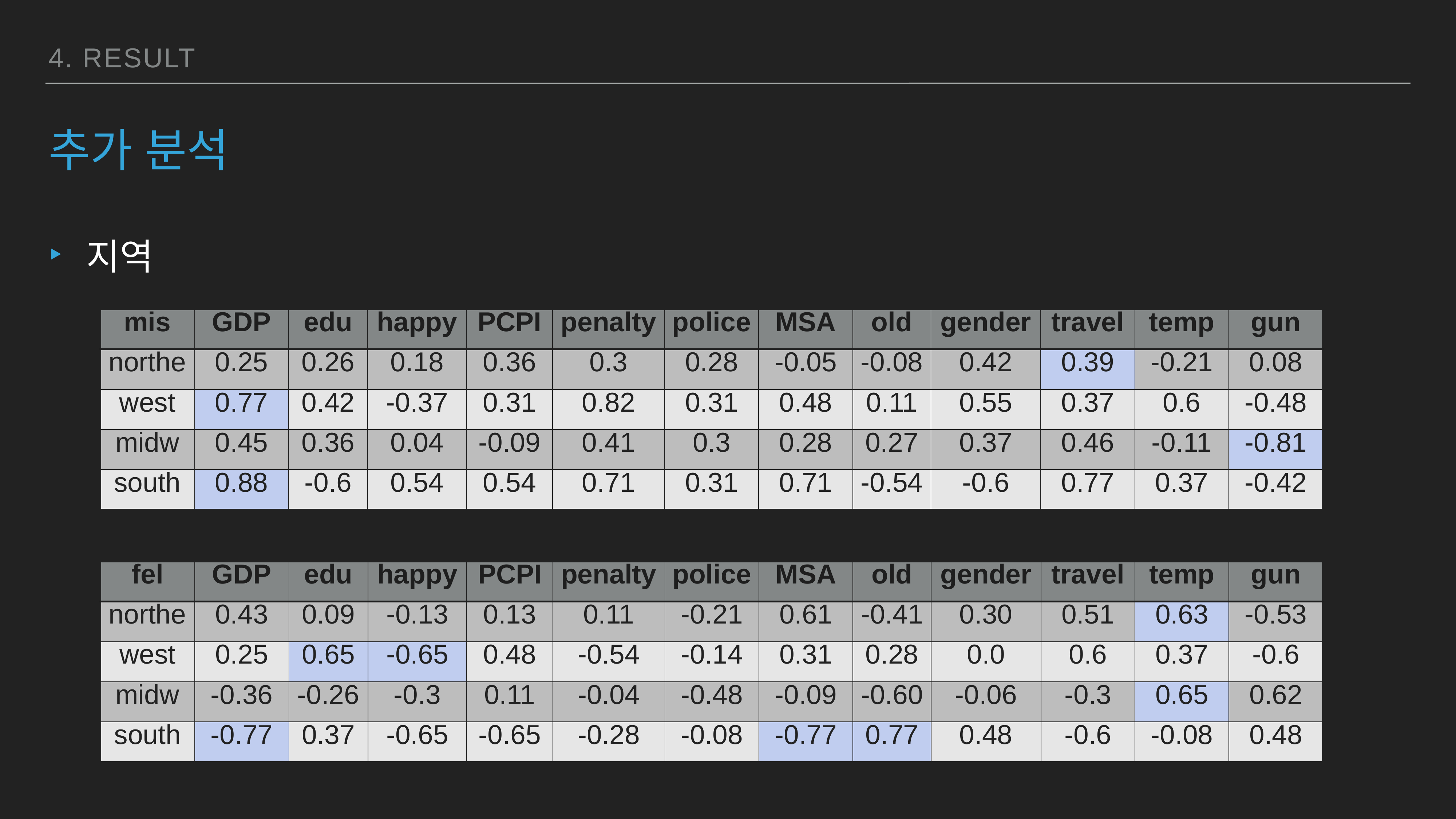

4. Result
# 추가 분석
지역

| mis | GDP | edu | happy | PCPI | penalty | police | MSA | old | gender | travel | temp | gun |
| --- | --- | --- | --- | --- | --- | --- | --- | --- | --- | --- | --- | --- |
| northe | 0.25 | 0.26 | 0.18 | 0.36 | 0.3 | 0.28 | -0.05 | -0.08 | 0.42 | 0.39 | -0.21 | 0.08 |
| west | 0.77 | 0.42 | -0.37 | 0.31 | 0.82 | 0.31 | 0.48 | 0.11 | 0.55 | 0.37 | 0.6 | -0.48 |
| midw | 0.45 | 0.36 | 0.04 | -0.09 | 0.41 | 0.3 | 0.28 | 0.27 | 0.37 | 0.46 | -0.11 | -0.81 |
| south | 0.88 | -0.6 | 0.54 | 0.54 | 0.71 | 0.31 | 0.71 | -0.54 | -0.6 | 0.77 | 0.37 | -0.42 |
| fel | GDP | edu | happy | PCPI | penalty | police | MSA | old | gender | travel | temp | gun |
| --- | --- | --- | --- | --- | --- | --- | --- | --- | --- | --- | --- | --- |
| northe | 0.43 | 0.09 | -0.13 | 0.13 | 0.11 | -0.21 | 0.61 | -0.41 | 0.30 | 0.51 | 0.63 | -0.53 |
| west | 0.25 | 0.65 | -0.65 | 0.48 | -0.54 | -0.14 | 0.31 | 0.28 | 0.0 | 0.6 | 0.37 | -0.6 |
| midw | -0.36 | -0.26 | -0.3 | 0.11 | -0.04 | -0.48 | -0.09 | -0.60 | -0.06 | -0.3 | 0.65 | 0.62 |
| south | -0.77 | 0.37 | -0.65 | -0.65 | -0.28 | -0.08 | -0.77 | 0.77 | 0.48 | -0.6 | -0.08 | 0.48 |